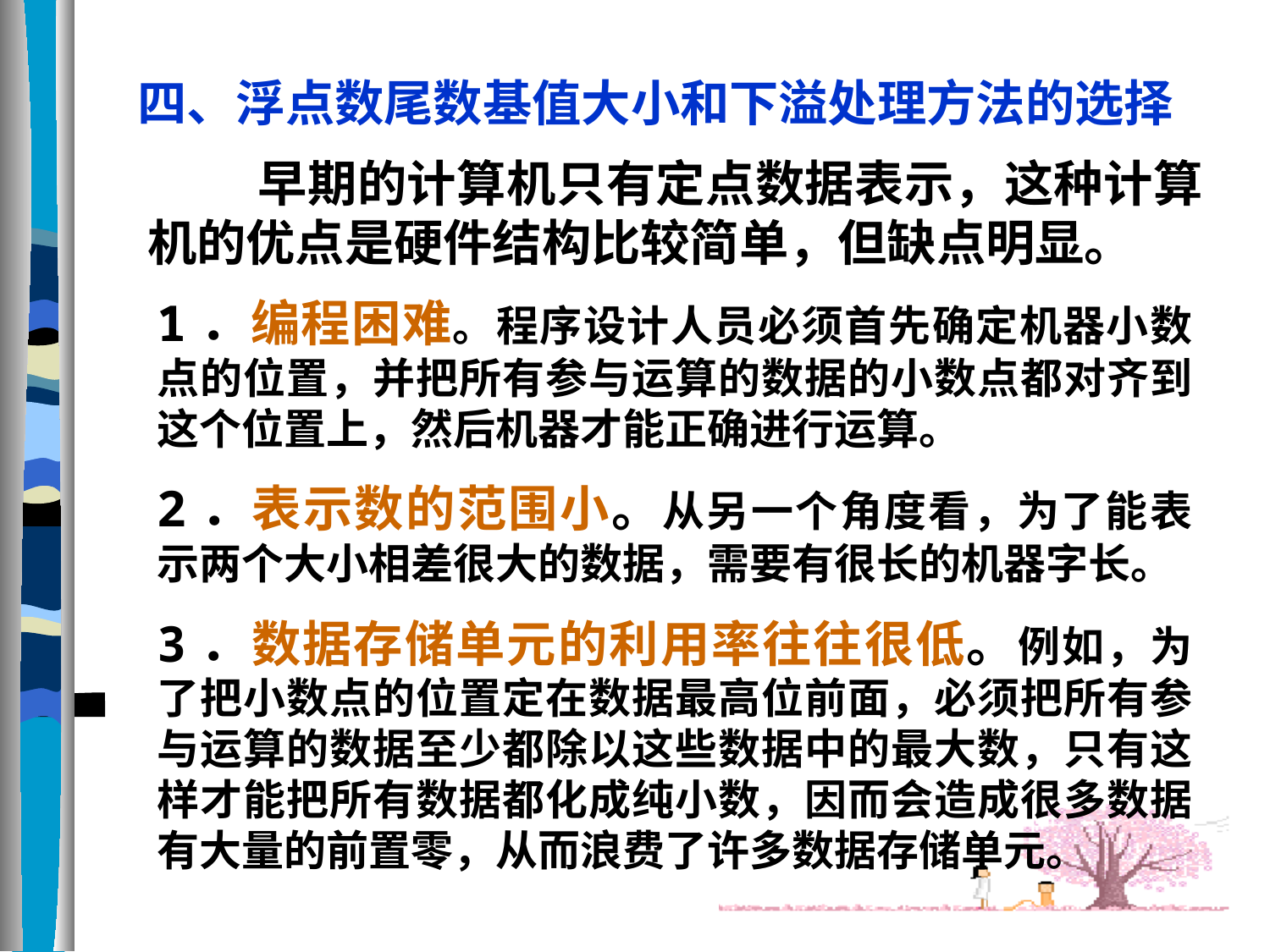

四、浮点数尾数基值大小和下溢处理方法的选择
          早期的计算机只有定点数据表示，这种计算机的优点是硬件结构比较简单，但缺点明显。
1．编程困难。程序设计人员必须首先确定机器小数点的位置，并把所有参与运算的数据的小数点都对齐到这个位置上，然后机器才能正确进行运算。
2．表示数的范围小。从另一个角度看，为了能表示两个大小相差很大的数据，需要有很长的机器字长。
3．数据存储单元的利用率往往很低。例如，为了把小数点的位置定在数据最高位前面，必须把所有参与运算的数据至少都除以这些数据中的最大数，只有这样才能把所有数据都化成纯小数，因而会造成很多数据有大量的前置零，从而浪费了许多数据存储单元。